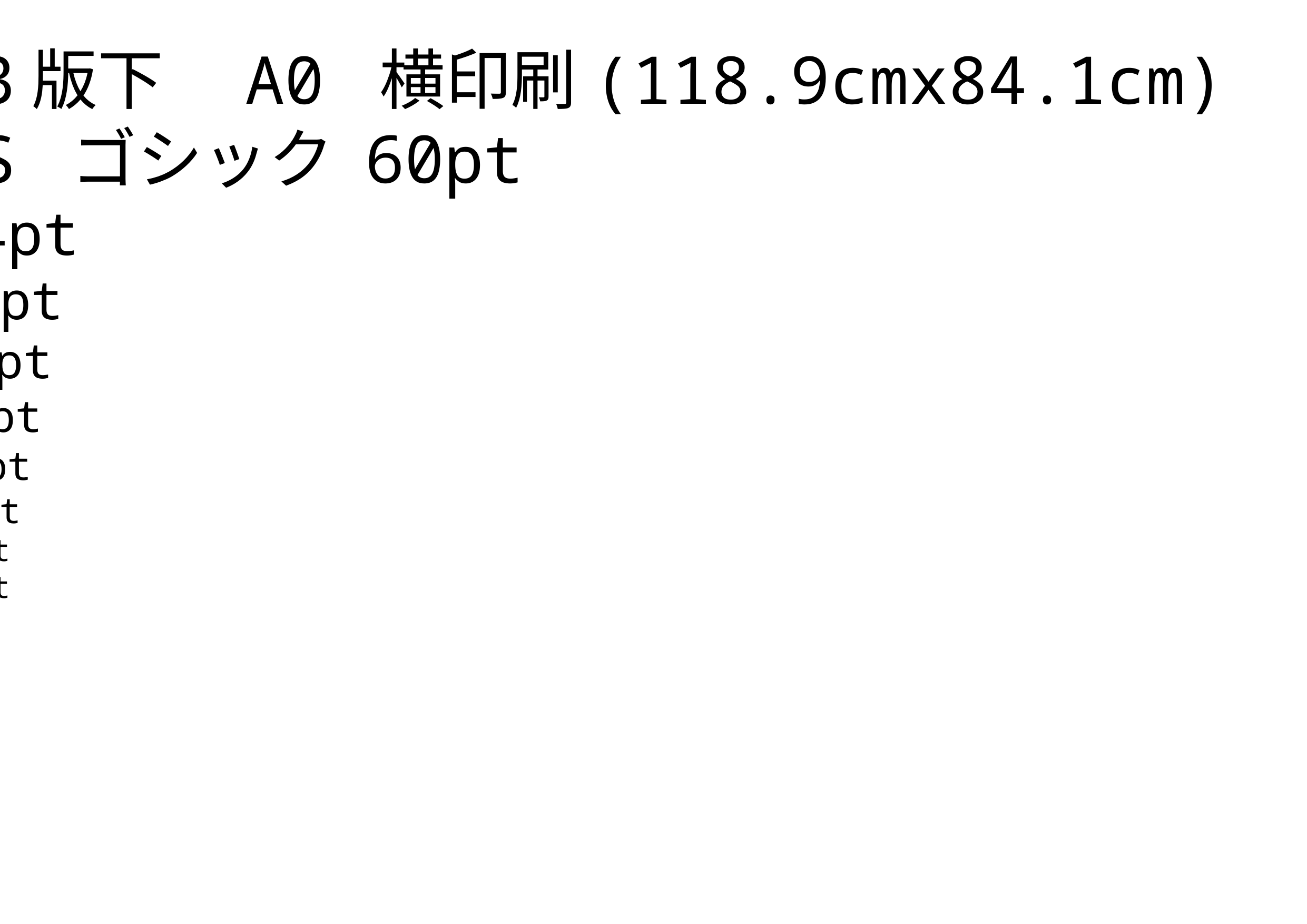

A3版下　A0 横印刷(118.9cmx84.1cm)
MS ゴシック 60pt
54pt
48pt
44pt
40pt
36pt
32pt
28pt
24pt
20pt